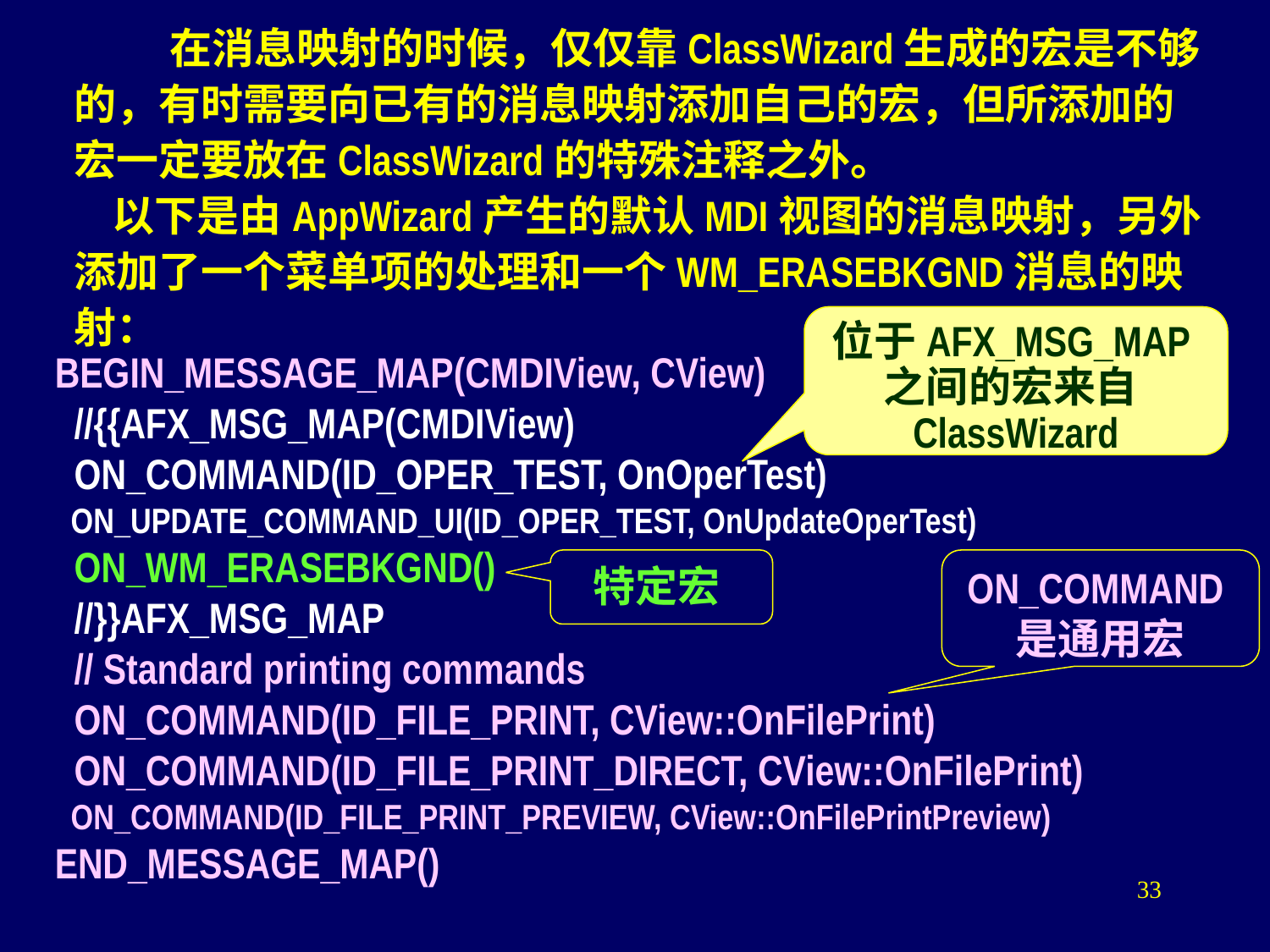

在消息映射的时候，仅仅靠ClassWizard生成的宏是不够的，有时需要向已有的消息映射添加自己的宏，但所添加的宏一定要放在ClassWizard的特殊注释之外。
   以下是由AppWizard产生的默认MDI视图的消息映射，另外添加了一个菜单项的处理和一个WM_ERASEBKGND消息的映射：
位于AFX_MSG_MAP之间的宏来自ClassWizard
BEGIN_MESSAGE_MAP(CMDIView, CView)
  //{{AFX_MSG_MAP(CMDIView)
  ON_COMMAND(ID_OPER_TEST, OnOperTest)
  ON_UPDATE_COMMAND_UI(ID_OPER_TEST, OnUpdateOperTest)
  ON_WM_ERASEBKGND()
  //}}AFX_MSG_MAP
  // Standard printing commands
  ON_COMMAND(ID_FILE_PRINT, CView::OnFilePrint)
  ON_COMMAND(ID_FILE_PRINT_DIRECT, CView::OnFilePrint)
  ON_COMMAND(ID_FILE_PRINT_PREVIEW, CView::OnFilePrintPreview)
END_MESSAGE_MAP()
特定宏
ON_COMMAND是通用宏
33